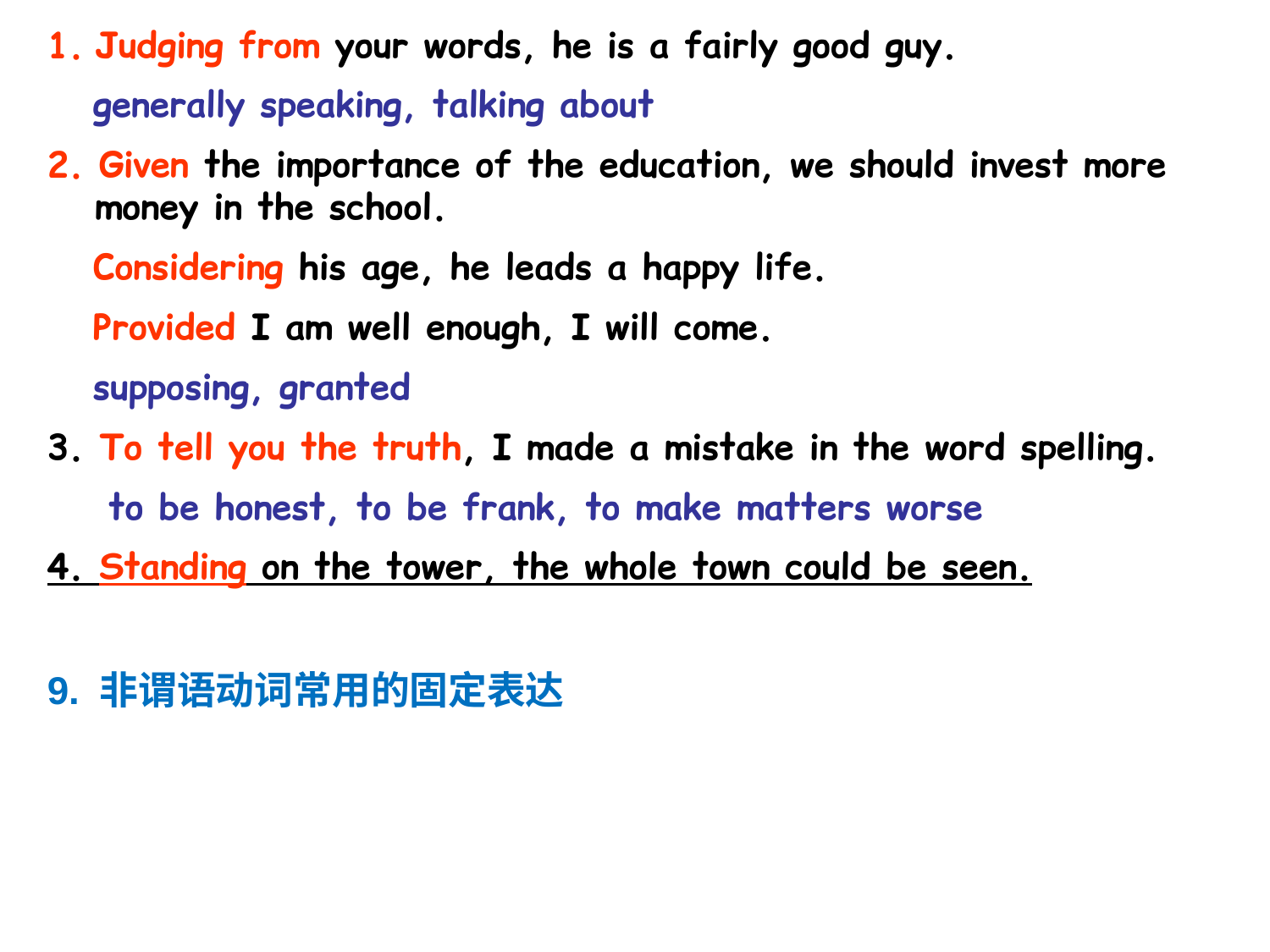

Judging from your words, he is a fairly good guy.
   generally speaking, talking about
2. Given the importance of the education, we should invest more money in the school.
   Considering his age, he leads a happy life.
   Provided I am well enough, I will come.
   supposing, granted
3. To tell you the truth, I made a mistake in the word spelling.
    to be honest, to be frank, to make matters worse
4. Standing on the tower, the whole town could be seen.

9. 非谓语动词常用的固定表达